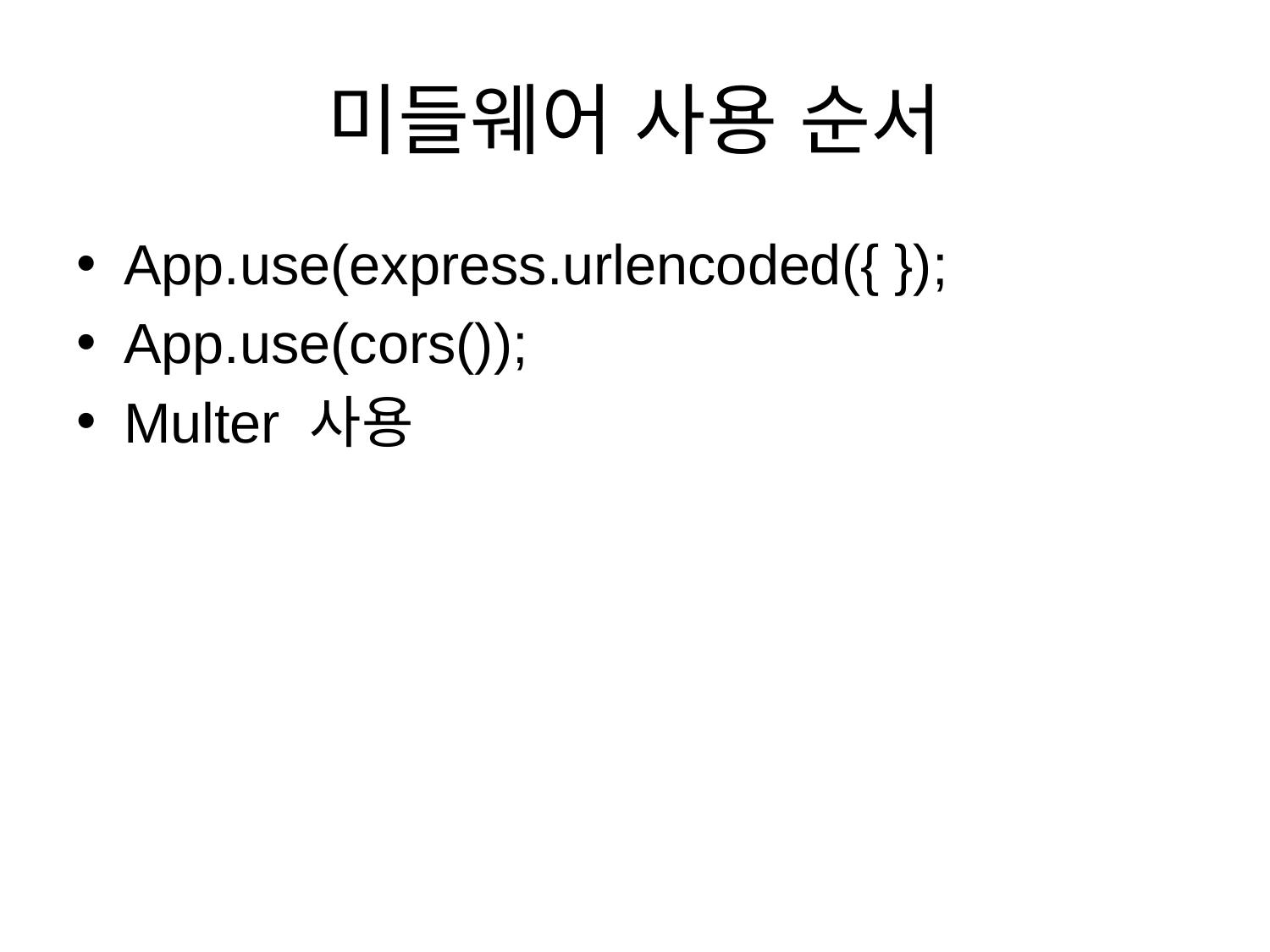

# 미들웨어 사용 순서
App.use(express.urlencoded({ });
App.use(cors());
Multer 사용